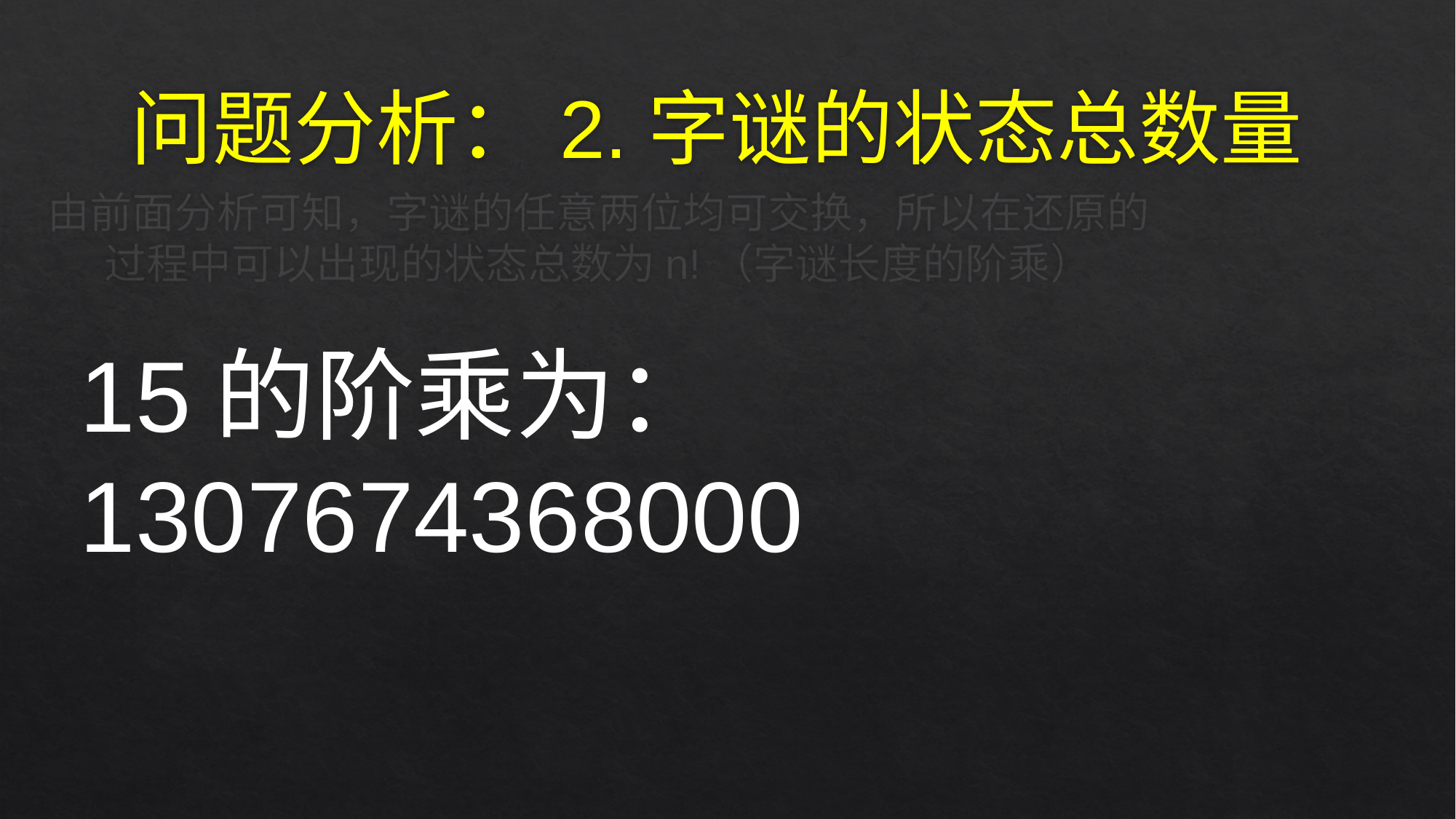

# 问题分析：2.字谜的状态总数量
由前面分析可知，字谜的任意两位均可交换，所以在还原的过程中可以出现的状态总数为n!（字谜长度的阶乘）
15的阶乘为：1307674368000